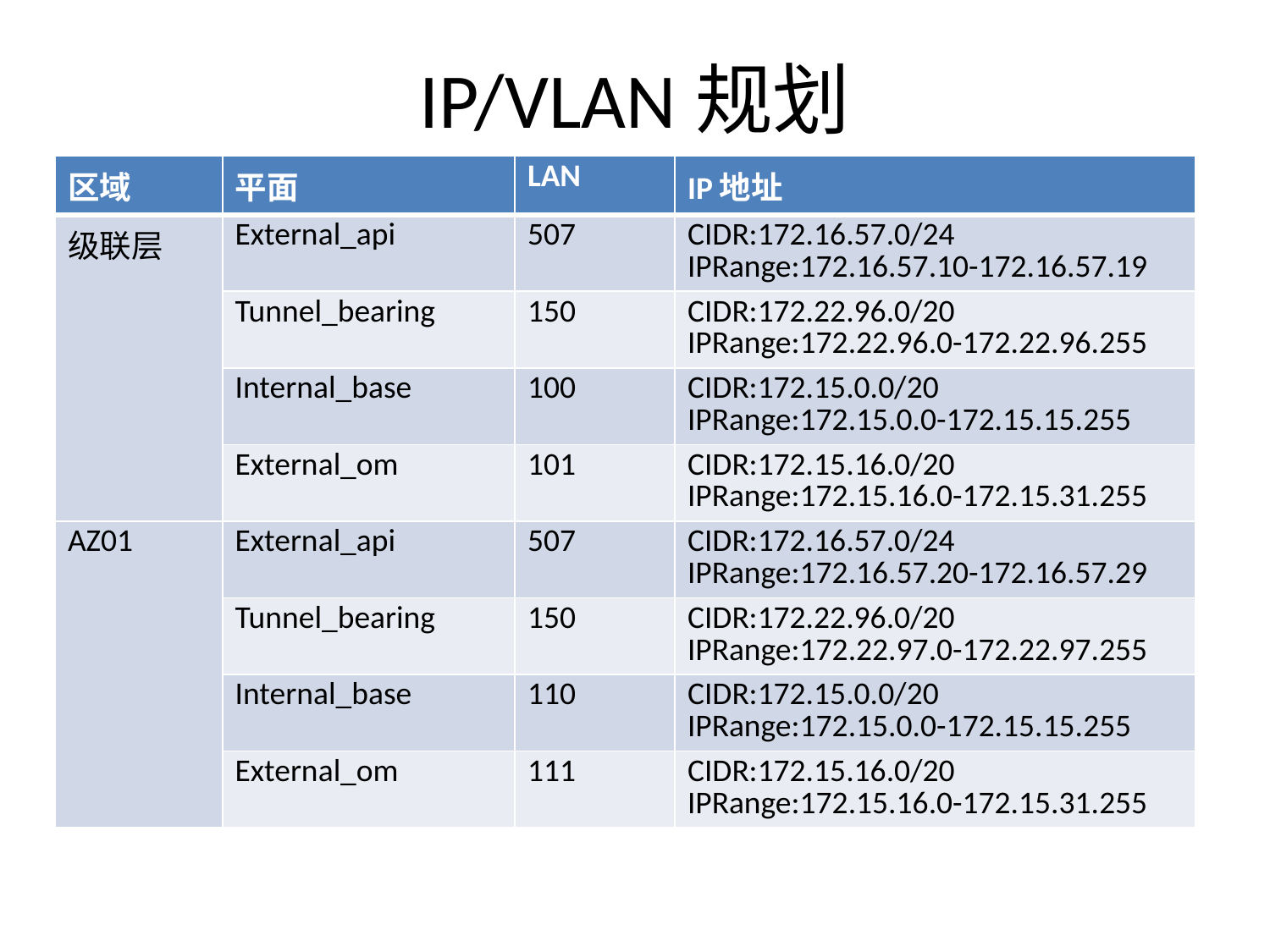

# IP/VLAN规划
| 区域 | 平面 | LAN | IP地址 |
| --- | --- | --- | --- |
| 级联层 | External\_api | 507 | CIDR:172.16.57.0/24 IPRange:172.16.57.10-172.16.57.19 |
|  | Tunnel\_bearing | 150 | CIDR:172.22.96.0/20 IPRange:172.22.96.0-172.22.96.255 |
|  | Internal\_base | 100 | CIDR:172.15.0.0/20 IPRange:172.15.0.0-172.15.15.255 |
|  | External\_om | 101 | CIDR:172.15.16.0/20 IPRange:172.15.16.0-172.15.31.255 |
| AZ01 | External\_api | 507 | CIDR:172.16.57.0/24 IPRange:172.16.57.20-172.16.57.29 |
|  | Tunnel\_bearing | 150 | CIDR:172.22.96.0/20 IPRange:172.22.97.0-172.22.97.255 |
|  | Internal\_base | 110 | CIDR:172.15.0.0/20 IPRange:172.15.0.0-172.15.15.255 |
|  | External\_om | 111 | CIDR:172.15.16.0/20 IPRange:172.15.16.0-172.15.31.255 |